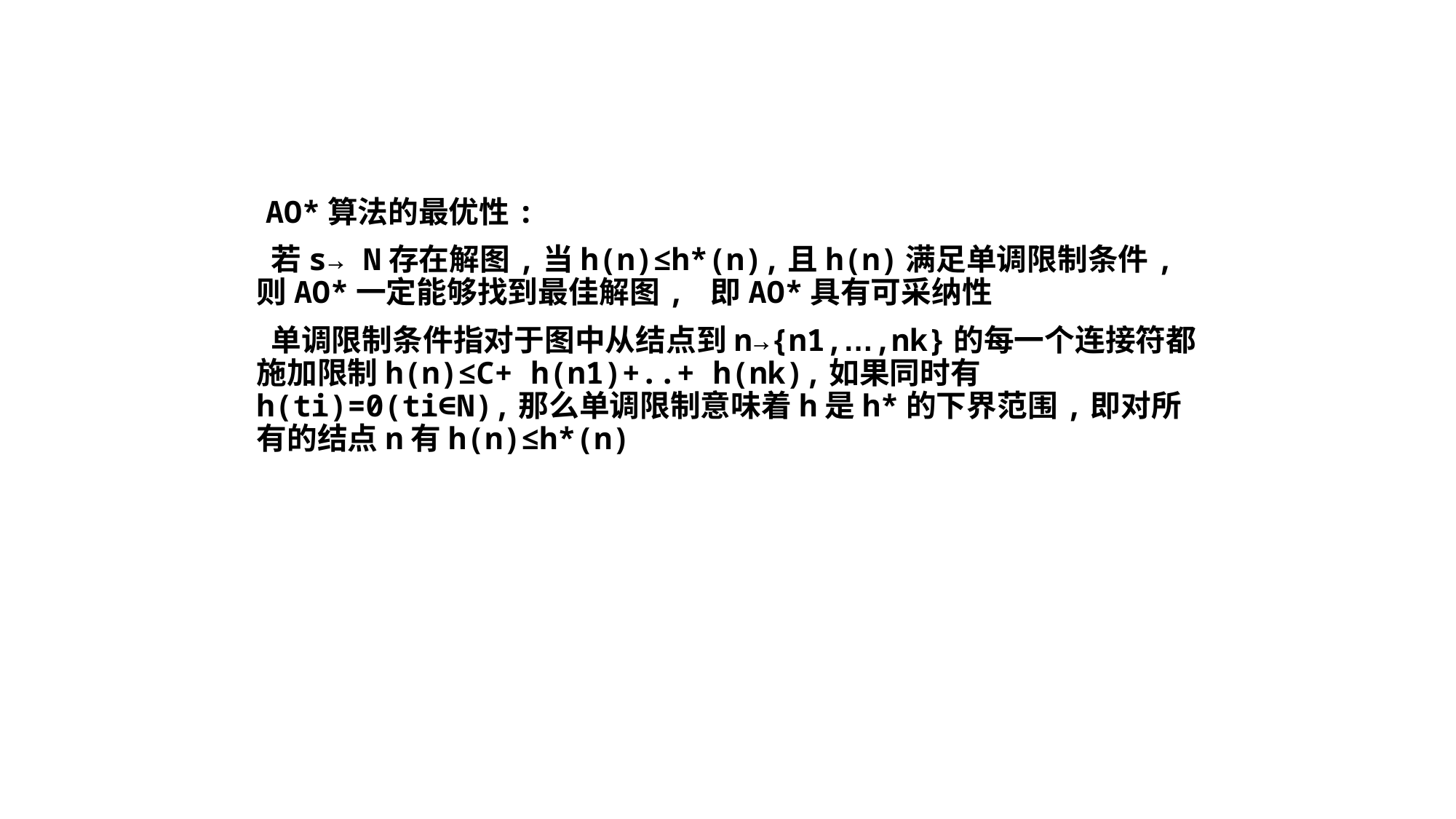

#
  AO*算法的最优性:
     若s→ N存在解图,当h(n)≤h*(n),且h(n)满足单调限制条件,则AO*一定能够找到最佳解图, 即AO*具有可采纳性
     单调限制条件指对于图中从结点到n→{n1,…,nk}的每一个连接符都施加限制h(n)≤C+ h(n1)+..+ h(nk),如果同时有h(ti)=0(ti∈N),那么单调限制意味着h是h*的下界范围,即对所有的结点n有h(n)≤h*(n)